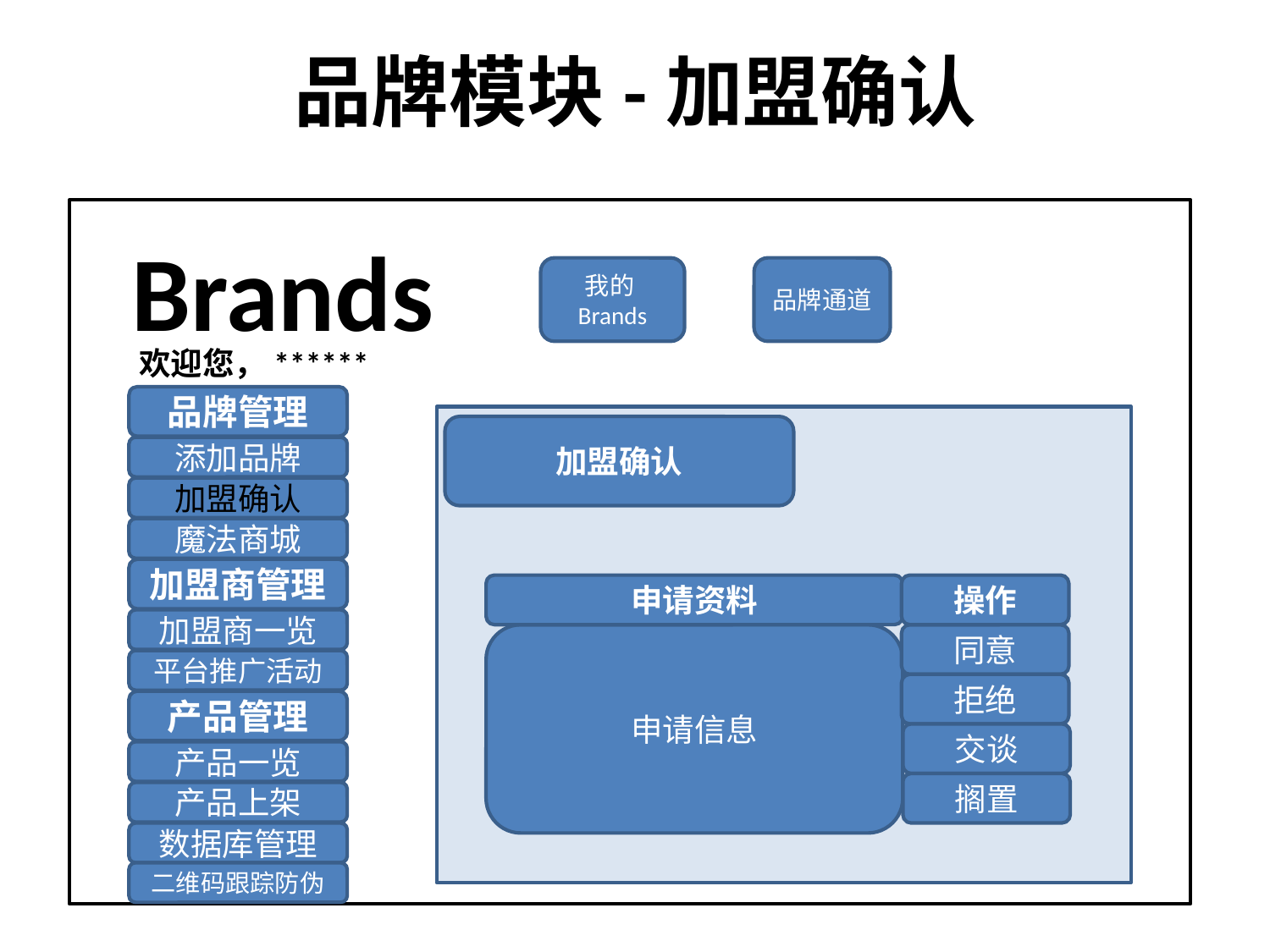

# 品牌模块-加盟确认

Brands
我的Brands
品牌通道
欢迎您，******
品牌管理

加盟确认
添加品牌
加盟确认
魔法商城
加盟商管理
申请资料
操作
加盟商一览
申请信息
同意
平台推广活动
拒绝
产品管理
交谈
产品一览
搁置
产品上架
数据库管理
二维码跟踪防伪